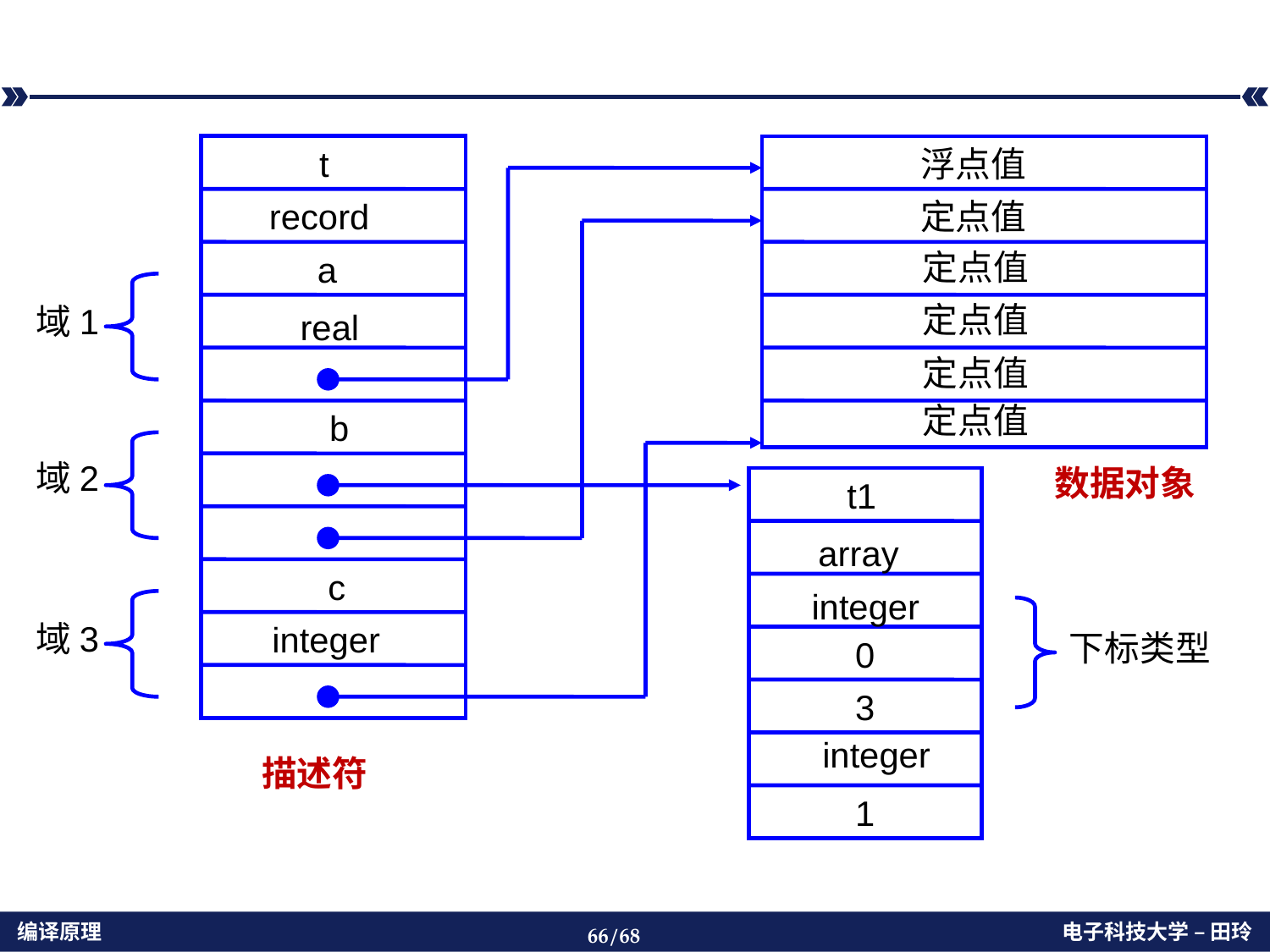

#
t
浮点值

record
定点值

定点值
a

定点值

real
域1
定点值

定点值
b

域2
t1

array

c

integer

integer

域3
0

下标类型

3

integer

1

数据对象
描述符